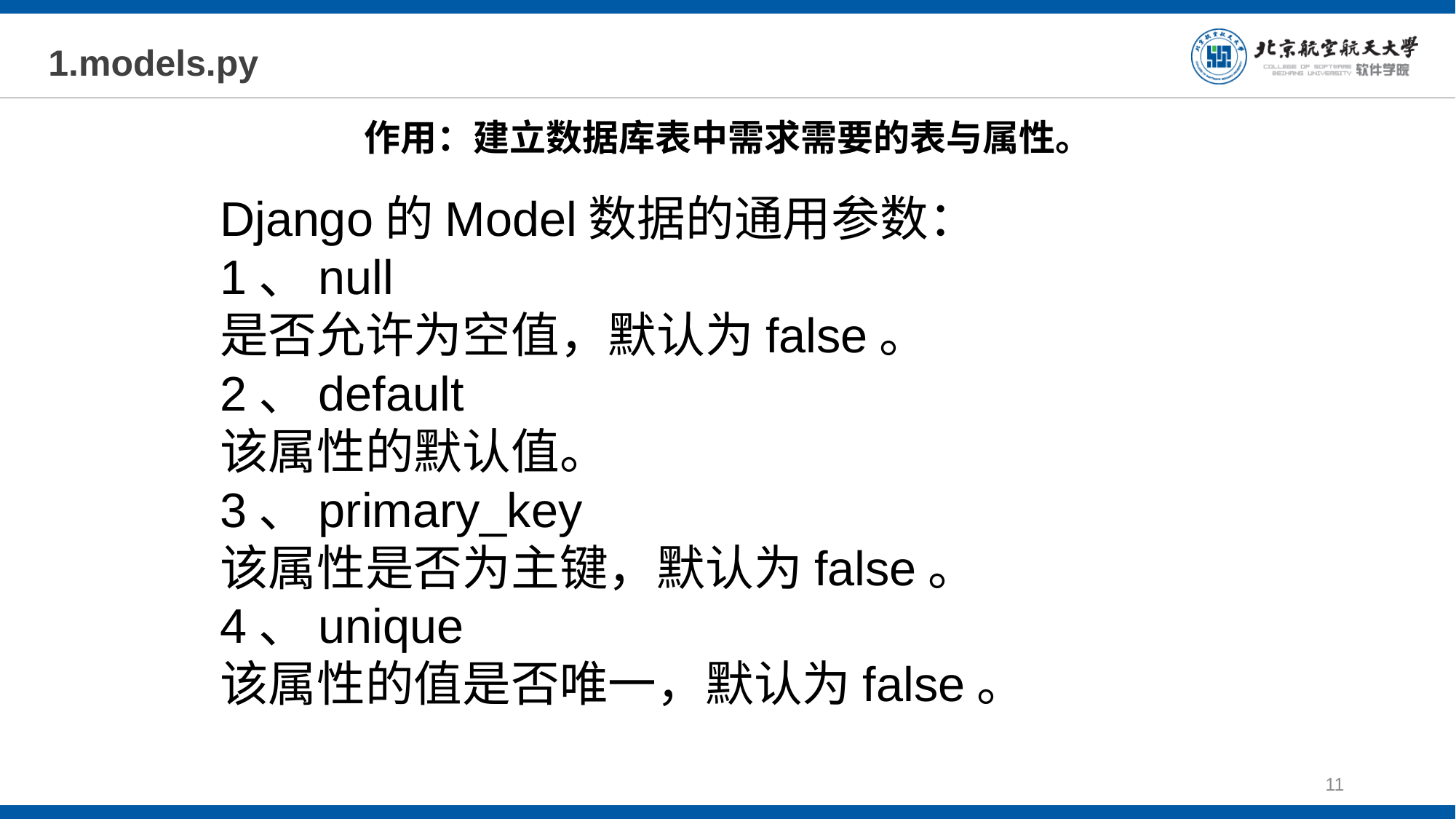

# 1.models.py
作用：建立数据库表中需求需要的表与属性。
Django的Model数据的通用参数：
1、null
是否允许为空值，默认为false。
2、default
该属性的默认值。
3、primary_key
该属性是否为主键，默认为false。
4、unique
该属性的值是否唯一，默认为false。
11